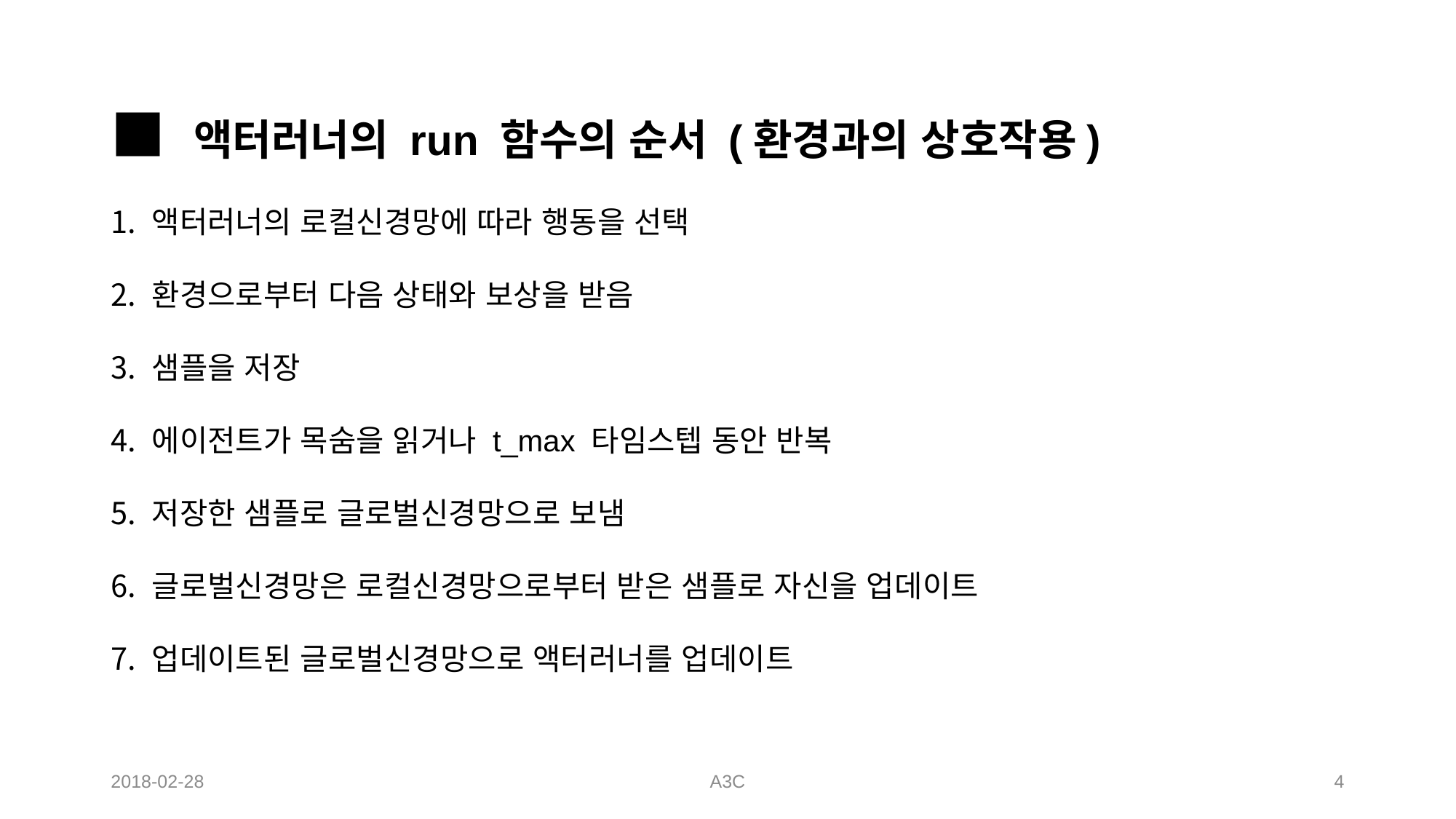

■ 액터러너의 run 함수의 순서 (환경과의 상호작용)
액터러너의 로컬신경망에 따라 행동을 선택
환경으로부터 다음 상태와 보상을 받음
샘플을 저장
에이전트가 목숨을 읽거나 t_max 타임스텝 동안 반복
저장한 샘플로 글로벌신경망으로 보냄
글로벌신경망은 로컬신경망으로부터 받은 샘플로 자신을 업데이트
업데이트된 글로벌신경망으로 액터러너를 업데이트
2018-02-28
A3C
4